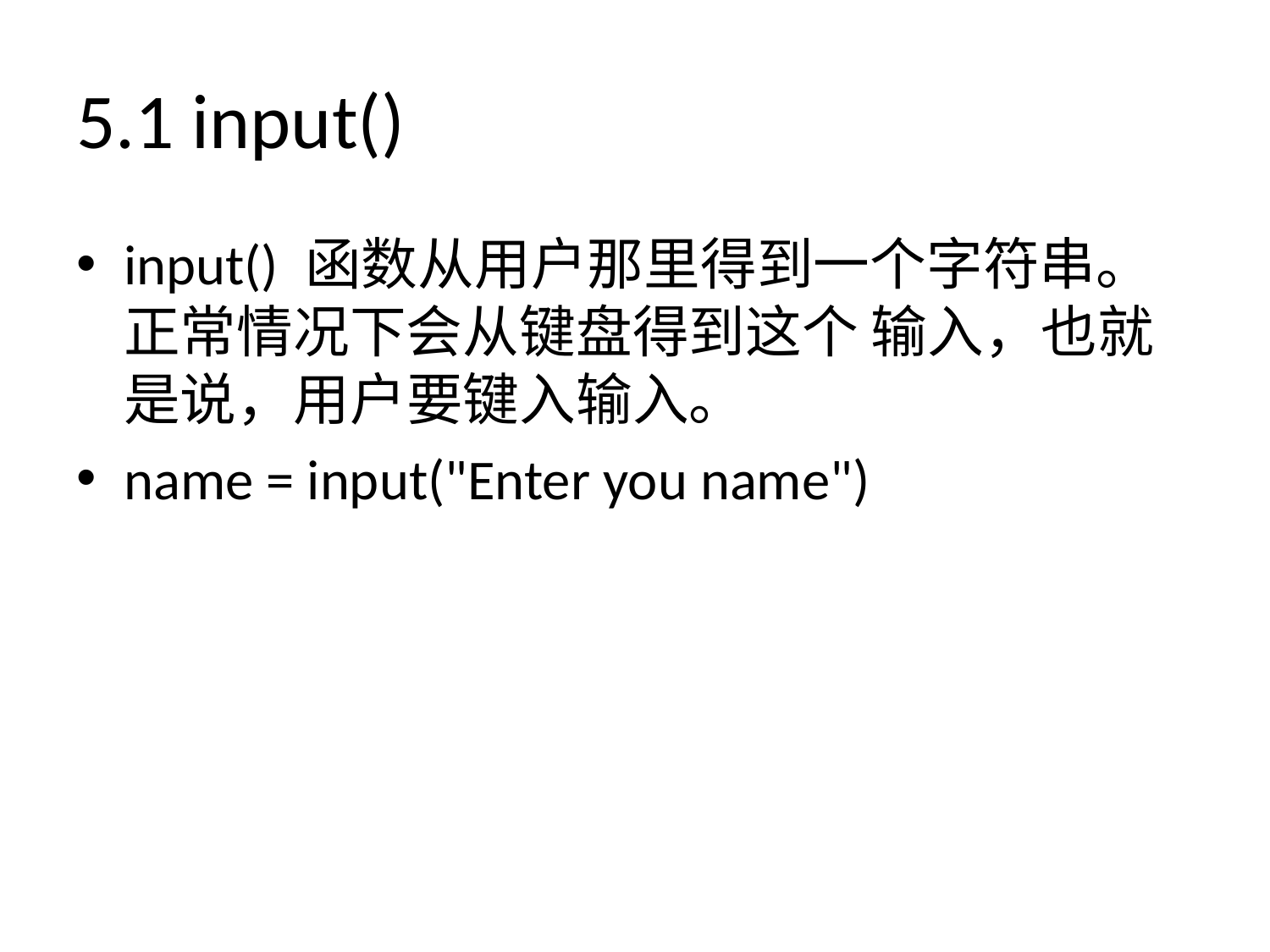

# 5.1 input()
input() 函数从用户那里得到一个字符串。正常情况下会从键盘得到这个 输入，也就是说，用户要键入输入。
name = input("Enter you name")